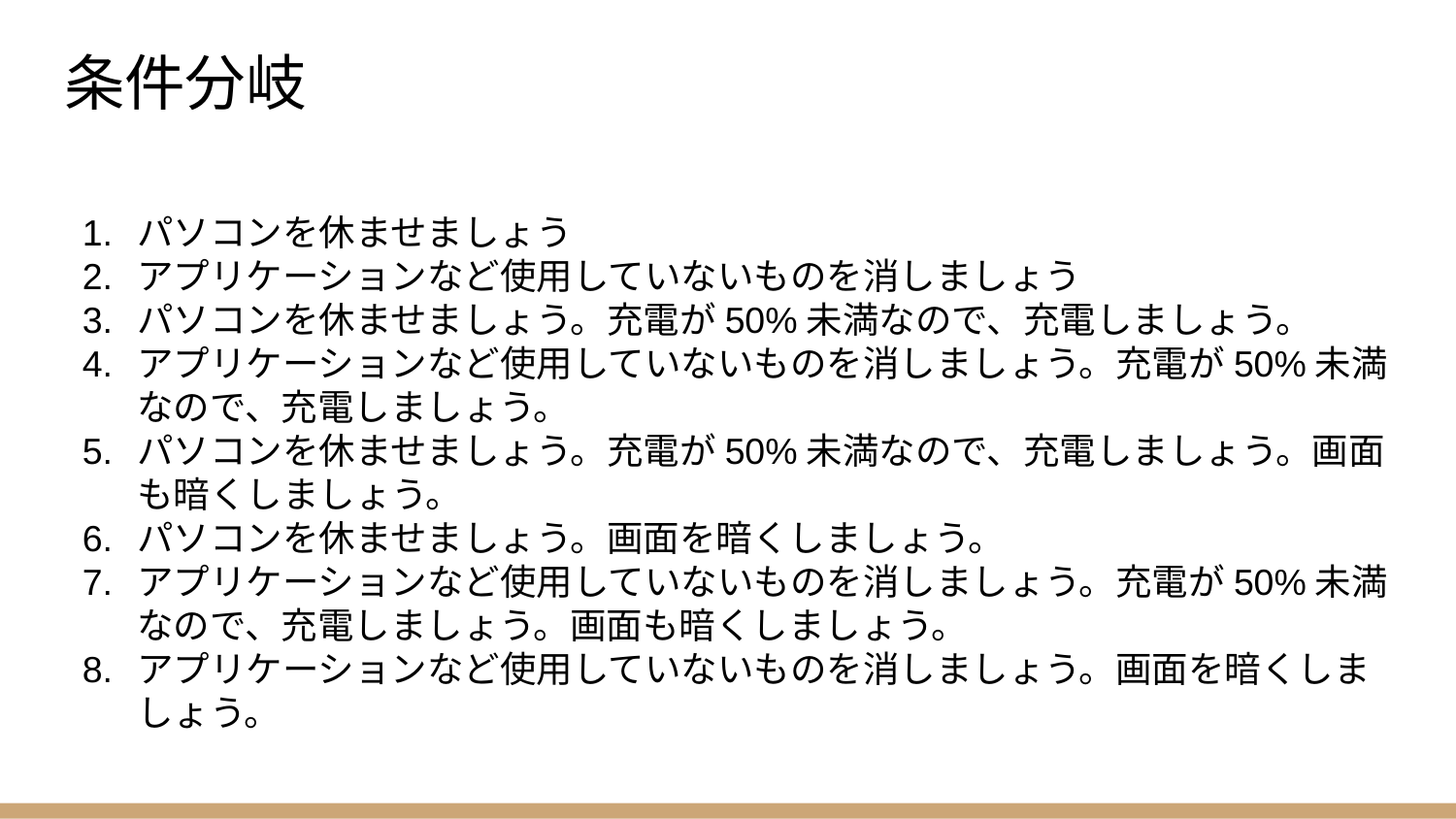

# 条件分岐
パソコンを休ませましょう
アプリケーションなど使用していないものを消しましょう
パソコンを休ませましょう。充電が50%未満なので、充電しましょう。
アプリケーションなど使用していないものを消しましょう。充電が50%未満なので、充電しましょう。
パソコンを休ませましょう。充電が50%未満なので、充電しましょう。画面も暗くしましょう。
パソコンを休ませましょう。画面を暗くしましょう。
アプリケーションなど使用していないものを消しましょう。充電が50%未満なので、充電しましょう。画面も暗くしましょう。
アプリケーションなど使用していないものを消しましょう。画面を暗くしましょう。